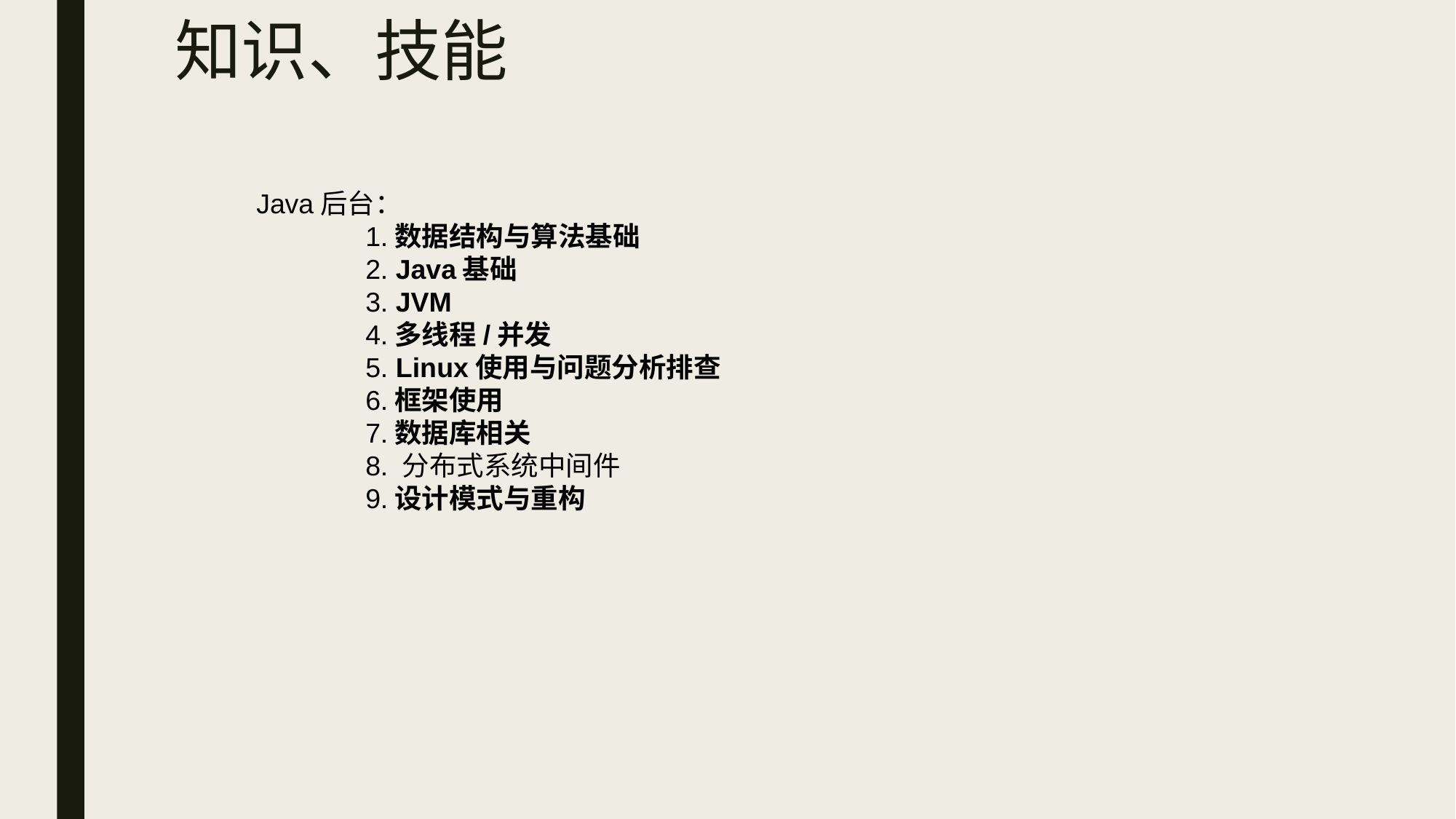

# 知识、技能
Java后台：
	1.数据结构与算法基础
	2. Java基础
	3. JVM
	4.多线程/并发
	5. Linux使用与问题分析排查
	6.框架使用
	7.数据库相关
	8. 分布式系统中间件
	9.设计模式与重构